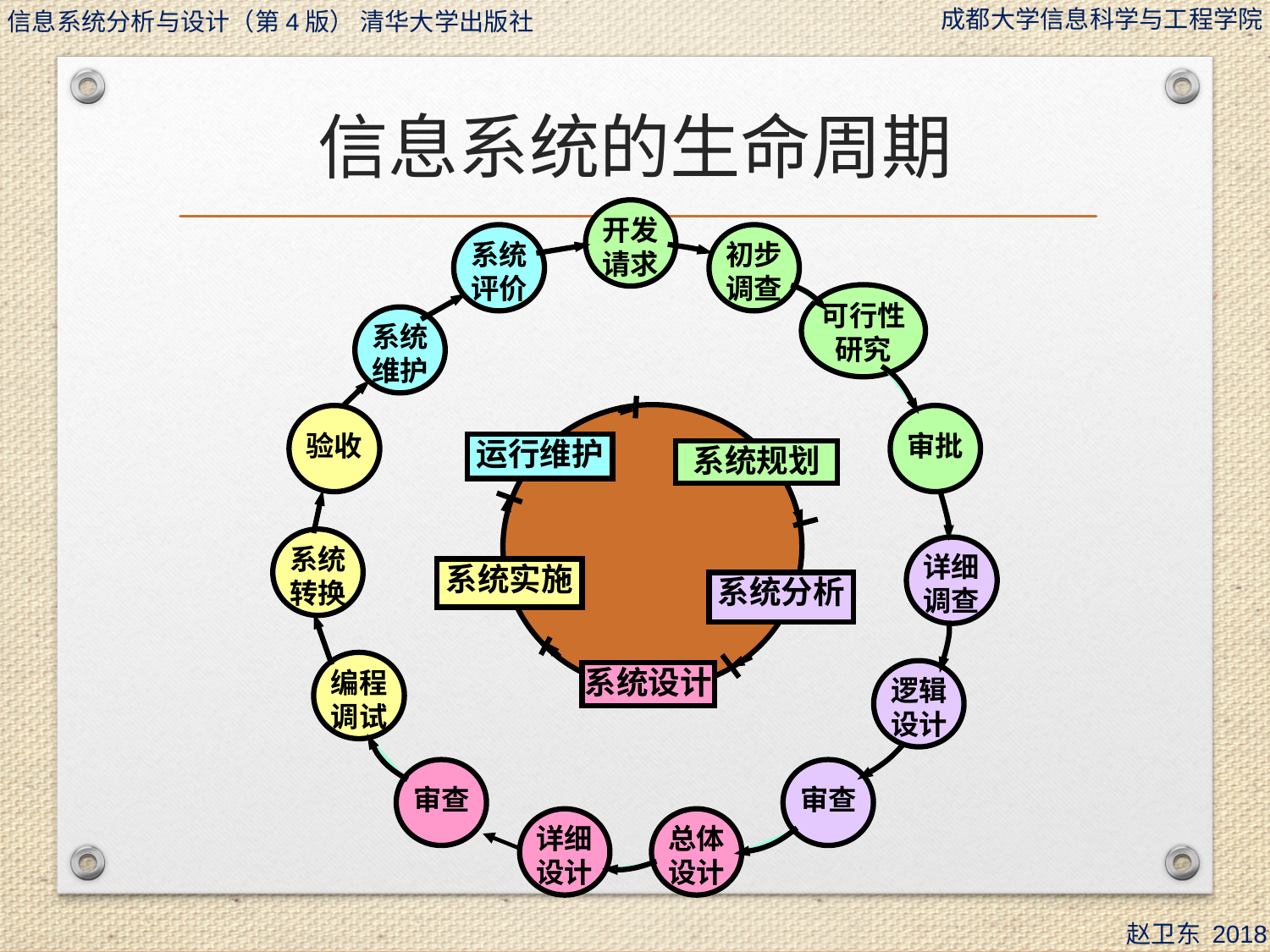

# 信息系统的生命周期
开发
请求
系统评价
初步调查

可行性研究

系统维护

验收
审批

运行维护
系统规划

系统转换
详细调查
系统实施
系统分析

编程调试

逻辑设计
系统设计

审查
审查
详细设计
总体设计